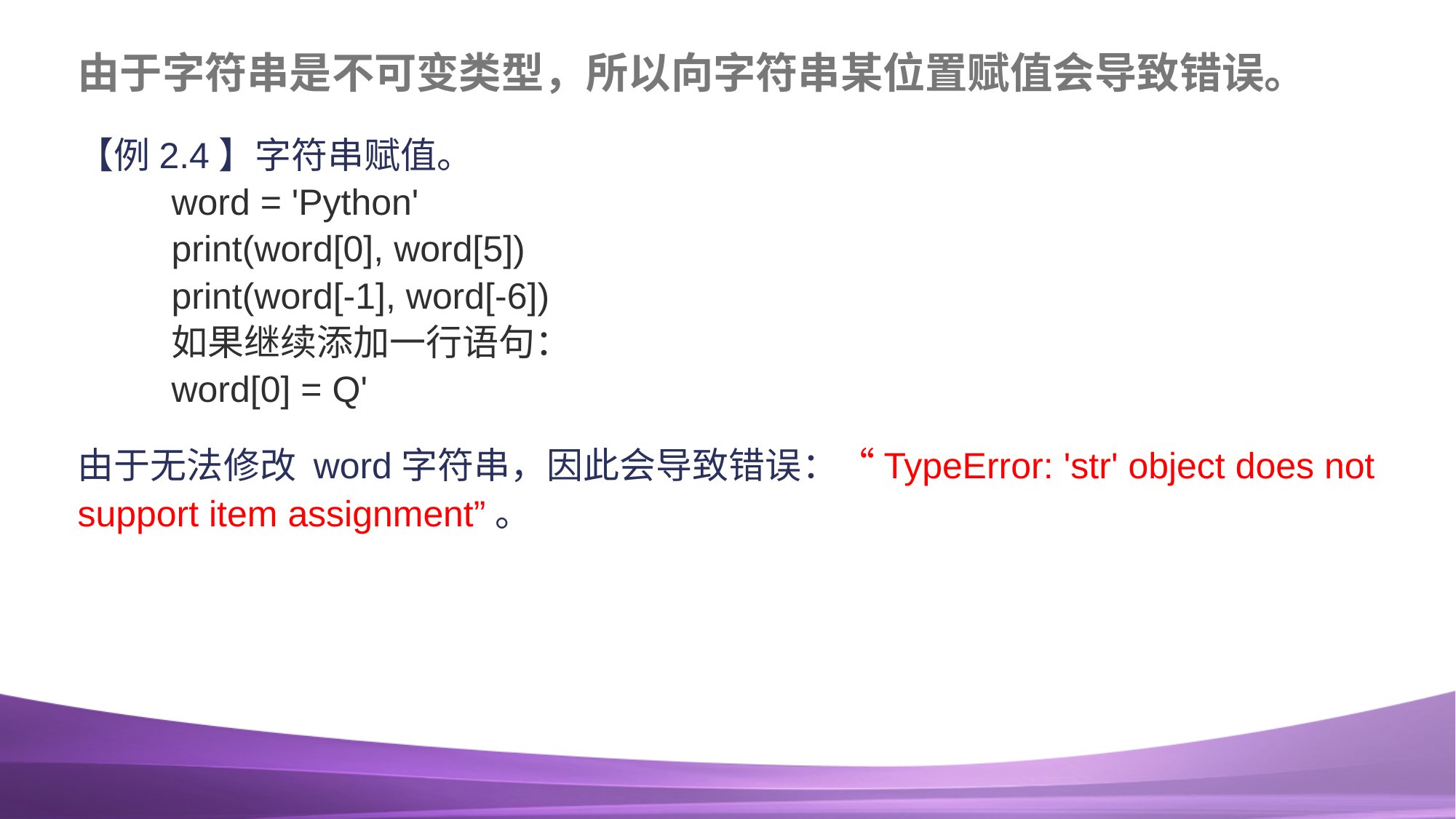

# 由于字符串是不可变类型，所以向字符串某位置赋值会导致错误。
【例2.4】字符串赋值。
word = 'Python'
print(word[0], word[5])
print(word[-1], word[-6])
如果继续添加一行语句：
word[0] = Q'
由于无法修改 word字符串，因此会导致错误：“TypeError: 'str' object does not support item assignment”。